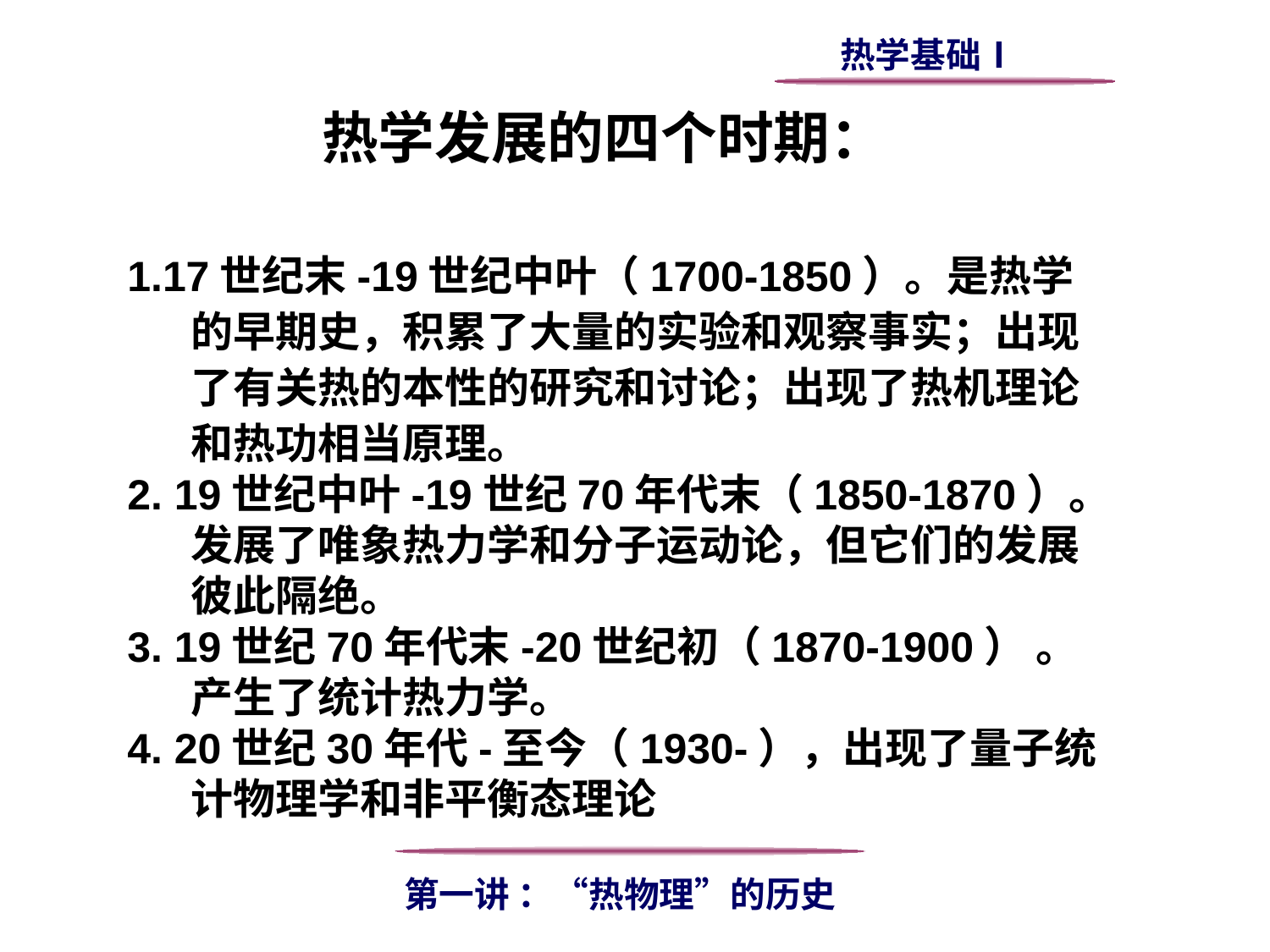

热学发展的四个时期：

1.17世纪末-19世纪中叶（1700-1850）。是热学的早期史，积累了大量的实验和观察事实；出现了有关热的本性的研究和讨论；出现了热机理论和热功相当原理。
2. 19世纪中叶-19世纪70年代末（1850-1870）。发展了唯象热力学和分子运动论，但它们的发展彼此隔绝。
3. 19世纪70年代末-20世纪初（1870-1900） 。产生了统计热力学。
4. 20世纪30年代-至今（1930-），出现了量子统计物理学和非平衡态理论